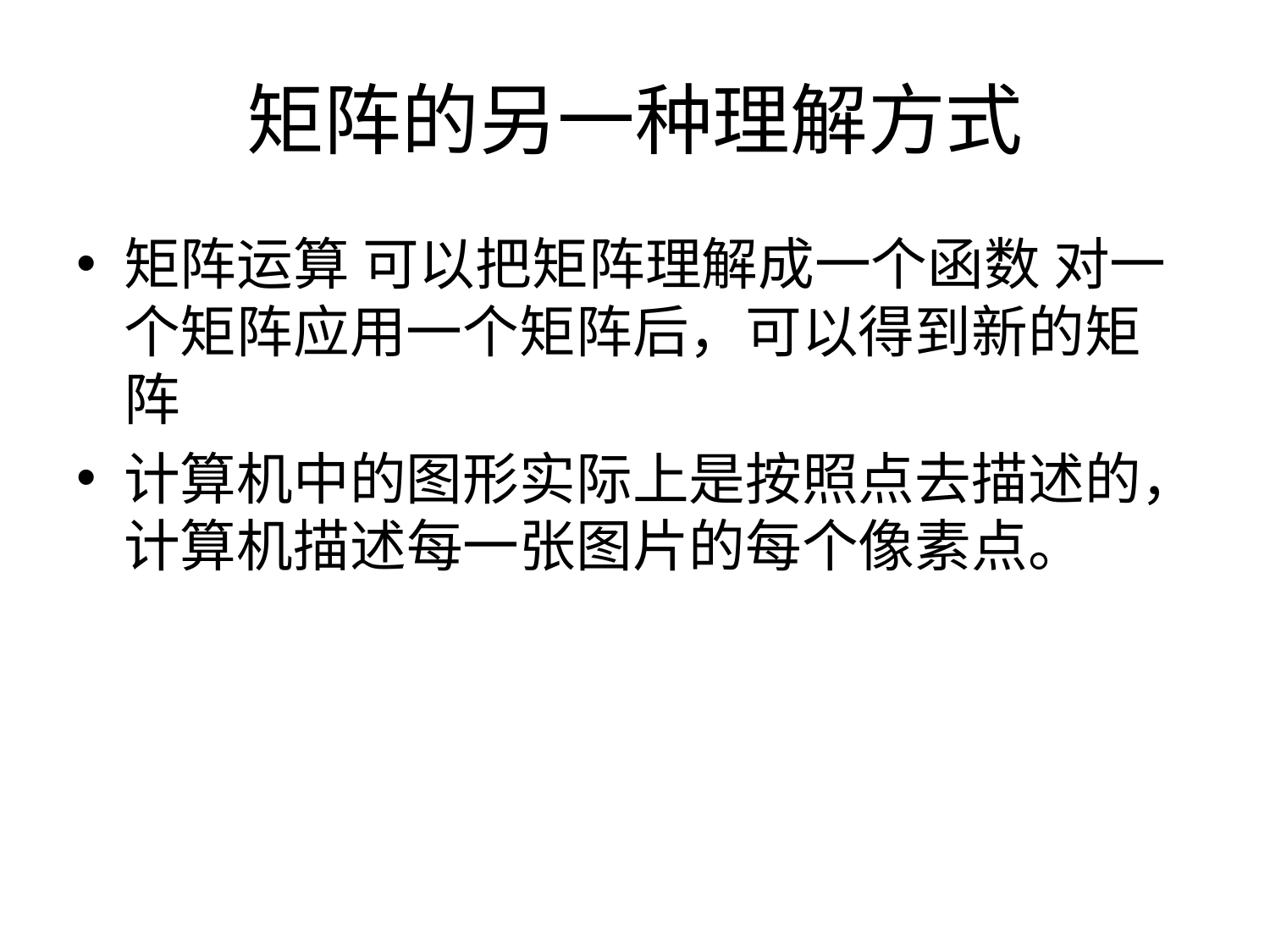

# 矩阵的另一种理解方式
矩阵运算 可以把矩阵理解成一个函数 对一个矩阵应用一个矩阵后，可以得到新的矩阵
计算机中的图形实际上是按照点去描述的，计算机描述每一张图片的每个像素点。